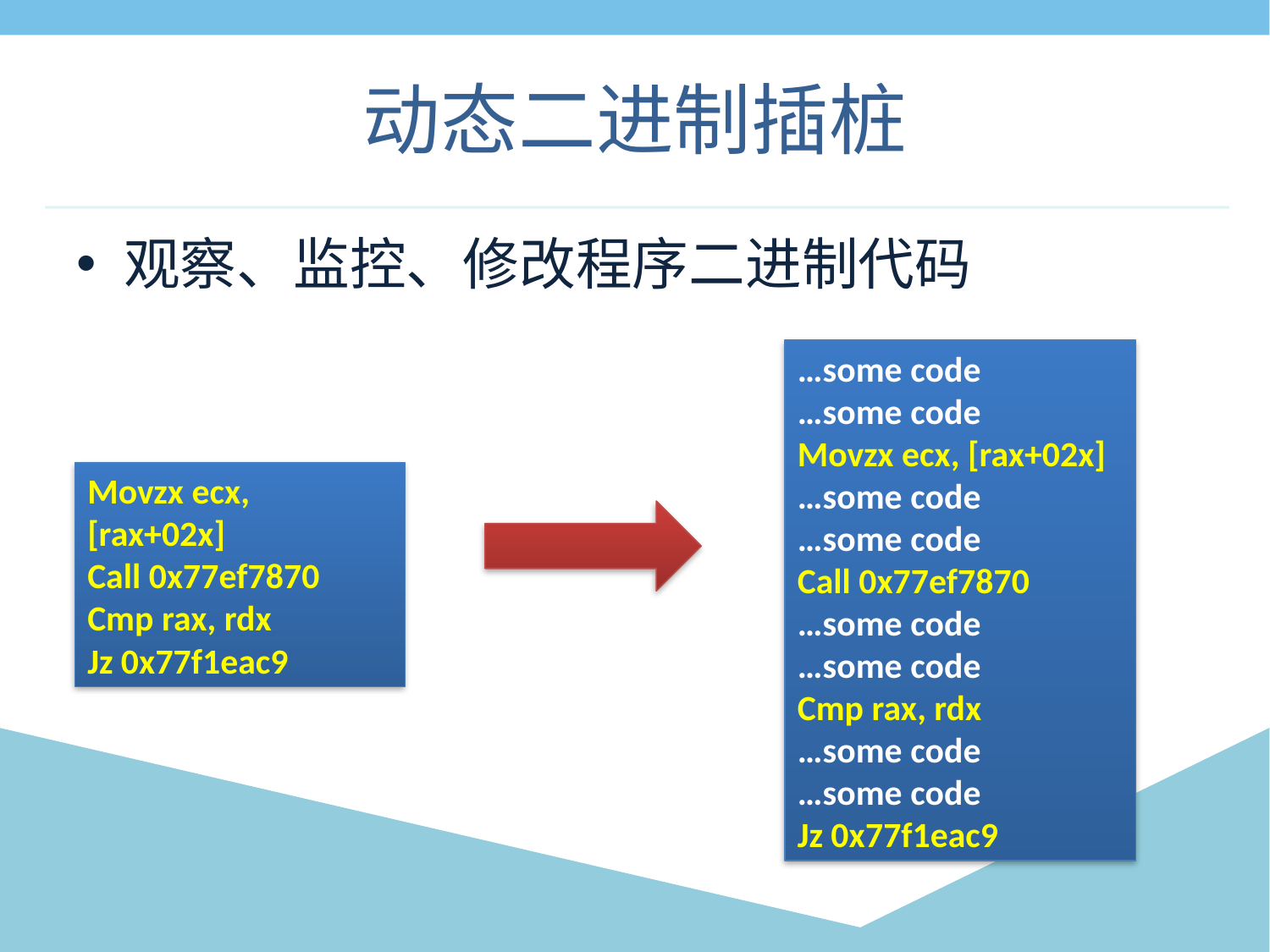

# 动态二进制插桩
观察、监控、修改程序二进制代码

…some code
…some code
Movzx ecx, [rax+02x]
…some code
…some code
Call 0x77ef7870
…some code
…some code
Cmp rax, rdx
…some code
…some code
Jz 0x77f1eac9
Movzx ecx, [rax+02x]
Call 0x77ef7870
Cmp rax, rdx
Jz 0x77f1eac9